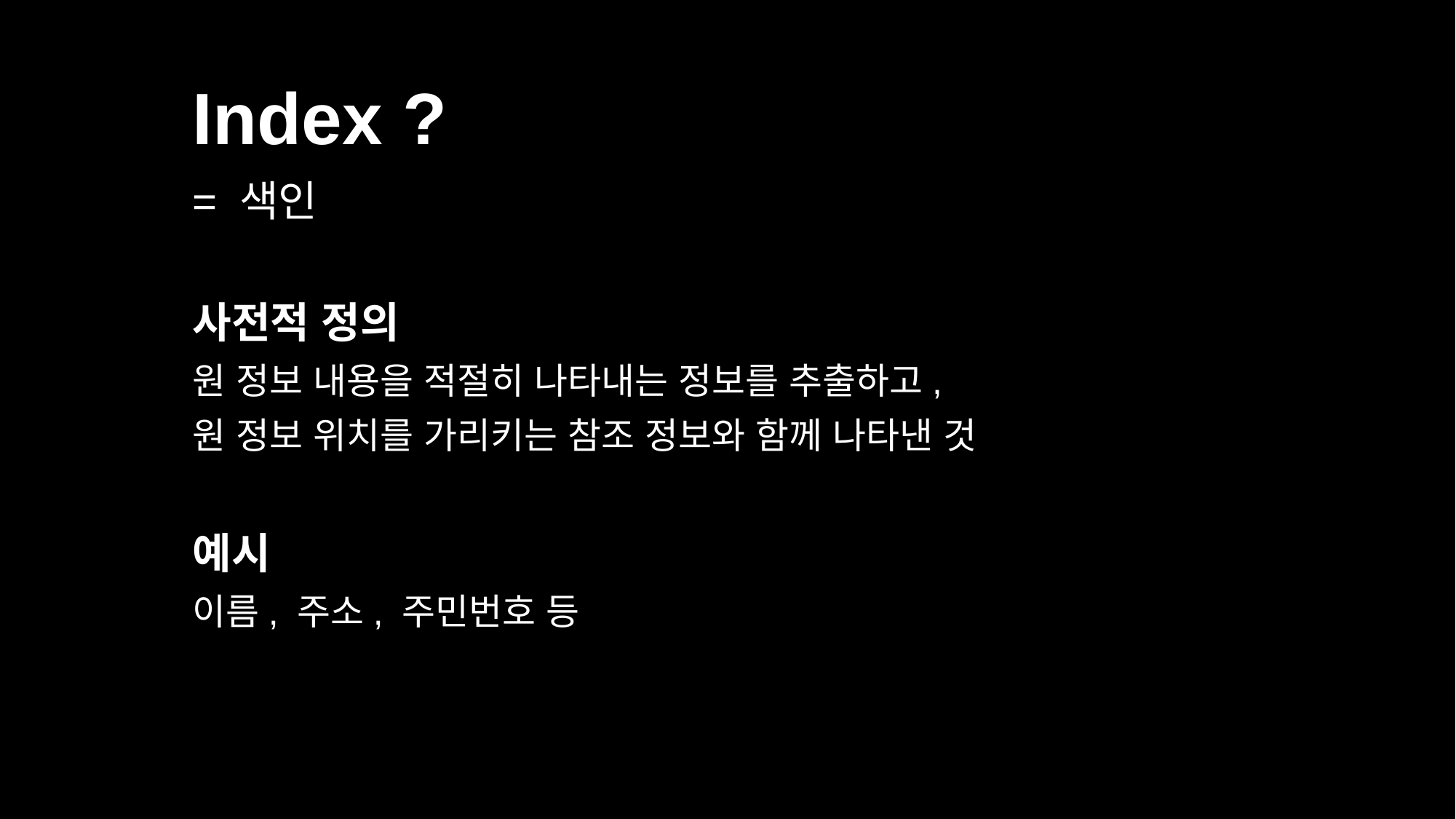

# Index ?
= 색인

사전적 정의
원 정보 내용을 적절히 나타내는 정보를 추출하고,
원 정보 위치를 가리키는 참조 정보와 함께 나타낸 것

예시
이름, 주소, 주민번호 등